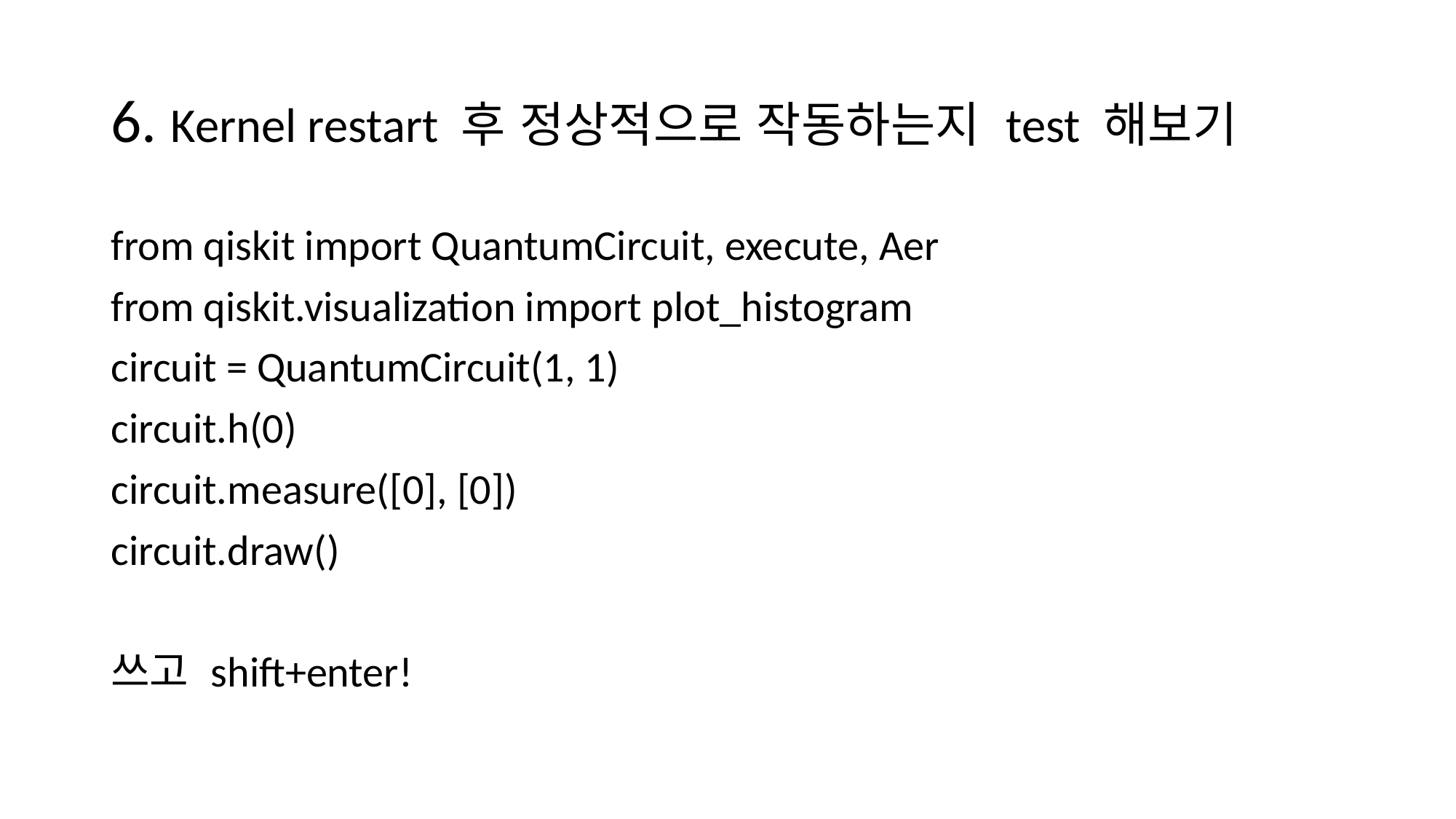

# 6. Kernel restart 후 정상적으로 작동하는지 test 해보기
from qiskit import QuantumCircuit, execute, Aer
from qiskit.visualization import plot_histogram
circuit = QuantumCircuit(1, 1)
circuit.h(0)
circuit.measure([0], [0])
circuit.draw()

쓰고 shift+enter!